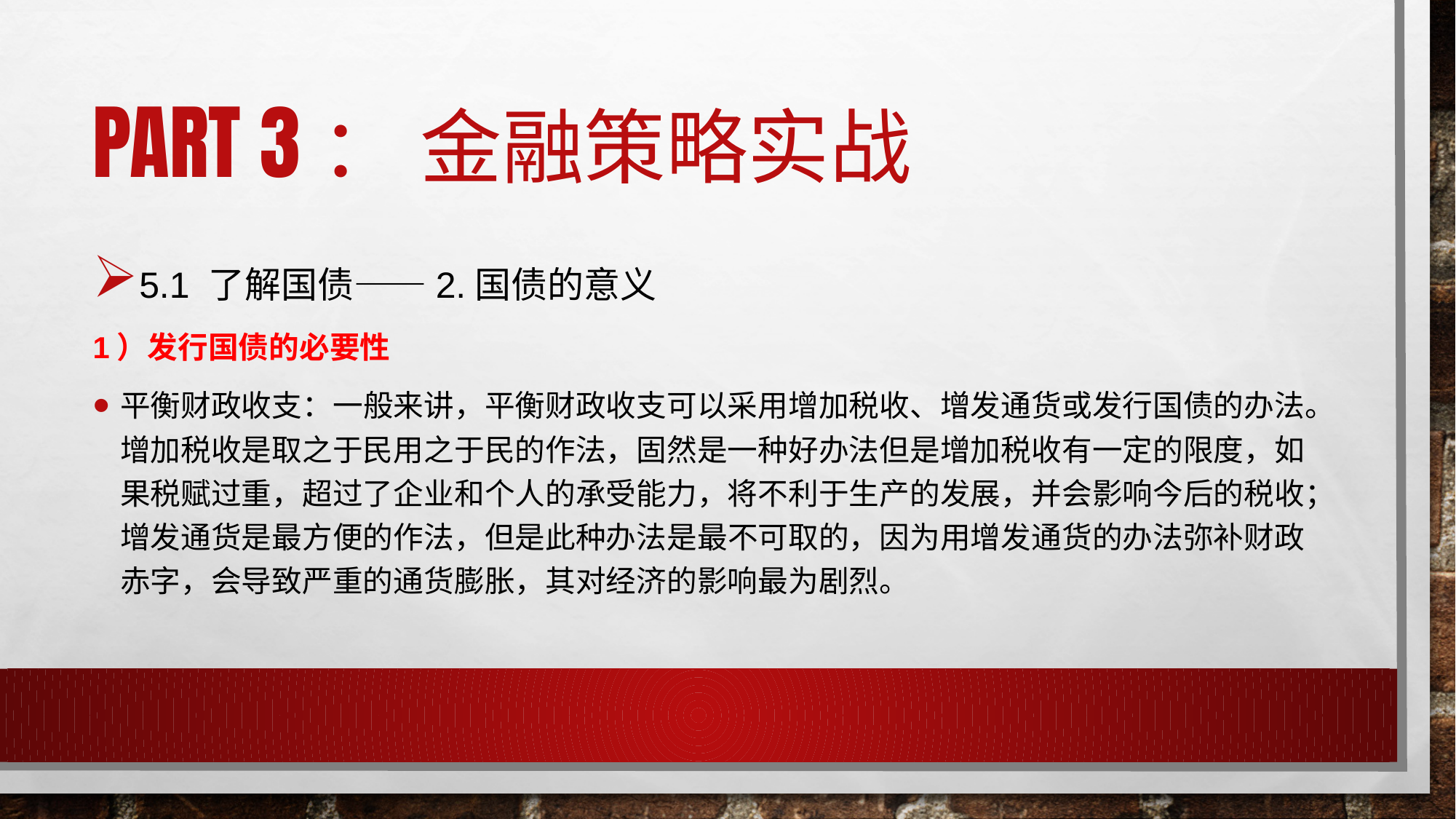

# Part 3： 金融策略实战
5.1 了解国债——2.国债的意义
1）发行国债的必要性
平衡财政收支：一般来讲，平衡财政收支可以采用增加税收、增发通货或发行国债的办法。增加税收是取之于民用之于民的作法，固然是一种好办法但是增加税收有一定的限度，如果税赋过重，超过了企业和个人的承受能力，将不利于生产的发展，并会影响今后的税收；增发通货是最方便的作法，但是此种办法是最不可取的，因为用增发通货的办法弥补财政赤字，会导致严重的通货膨胀，其对经济的影响最为剧烈。